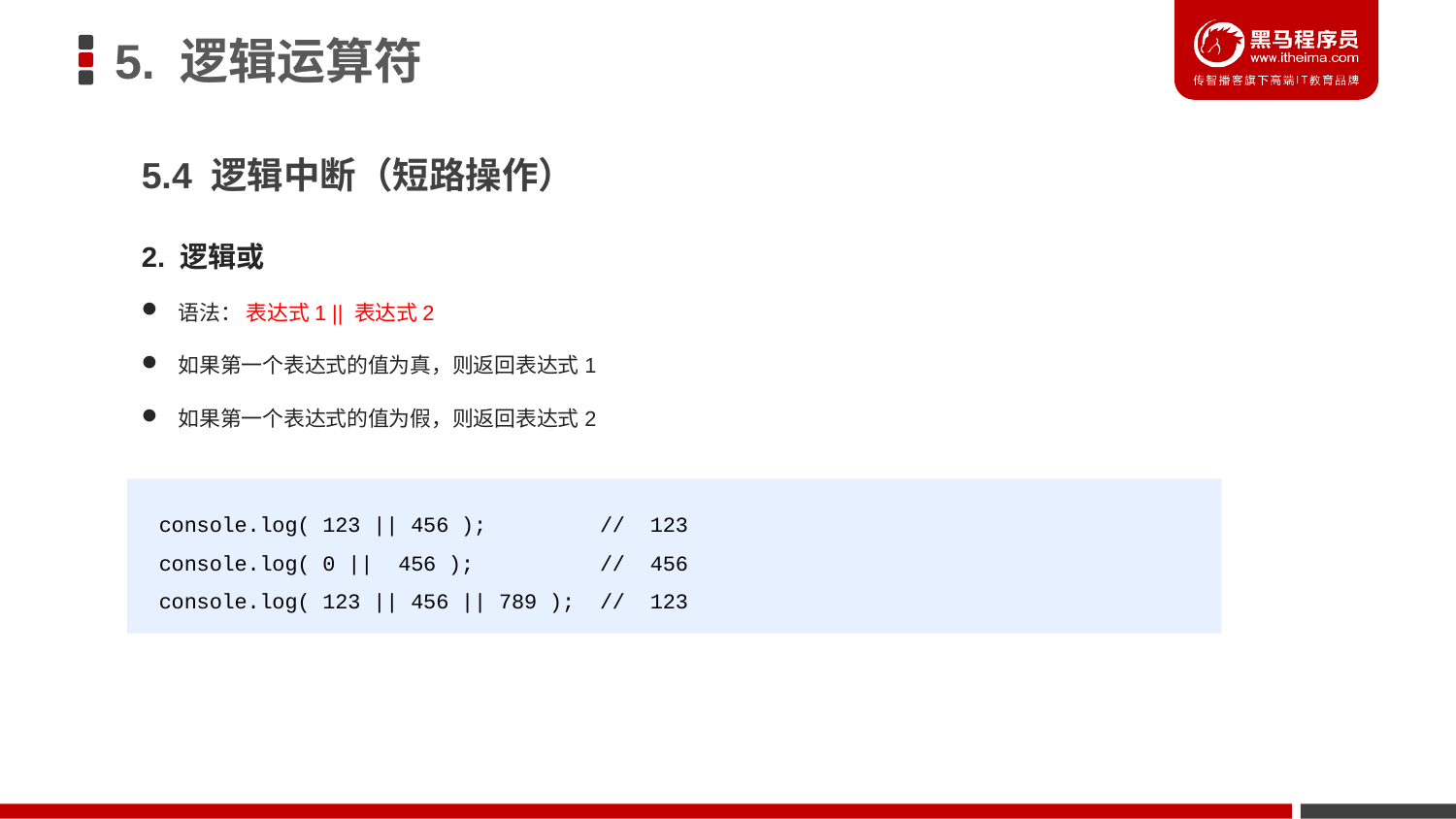

# 5. 逻辑运算符
5.4 逻辑中断（短路操作）
2. 逻辑或
 语法： 表达式1 || 表达式2
 如果第一个表达式的值为真，则返回表达式1
 如果第一个表达式的值为假，则返回表达式2
console.log( 123 || 456 );         //  123
console.log( 0 ||  456 );          //  456
console.log( 123 || 456 || 789 );  //  123